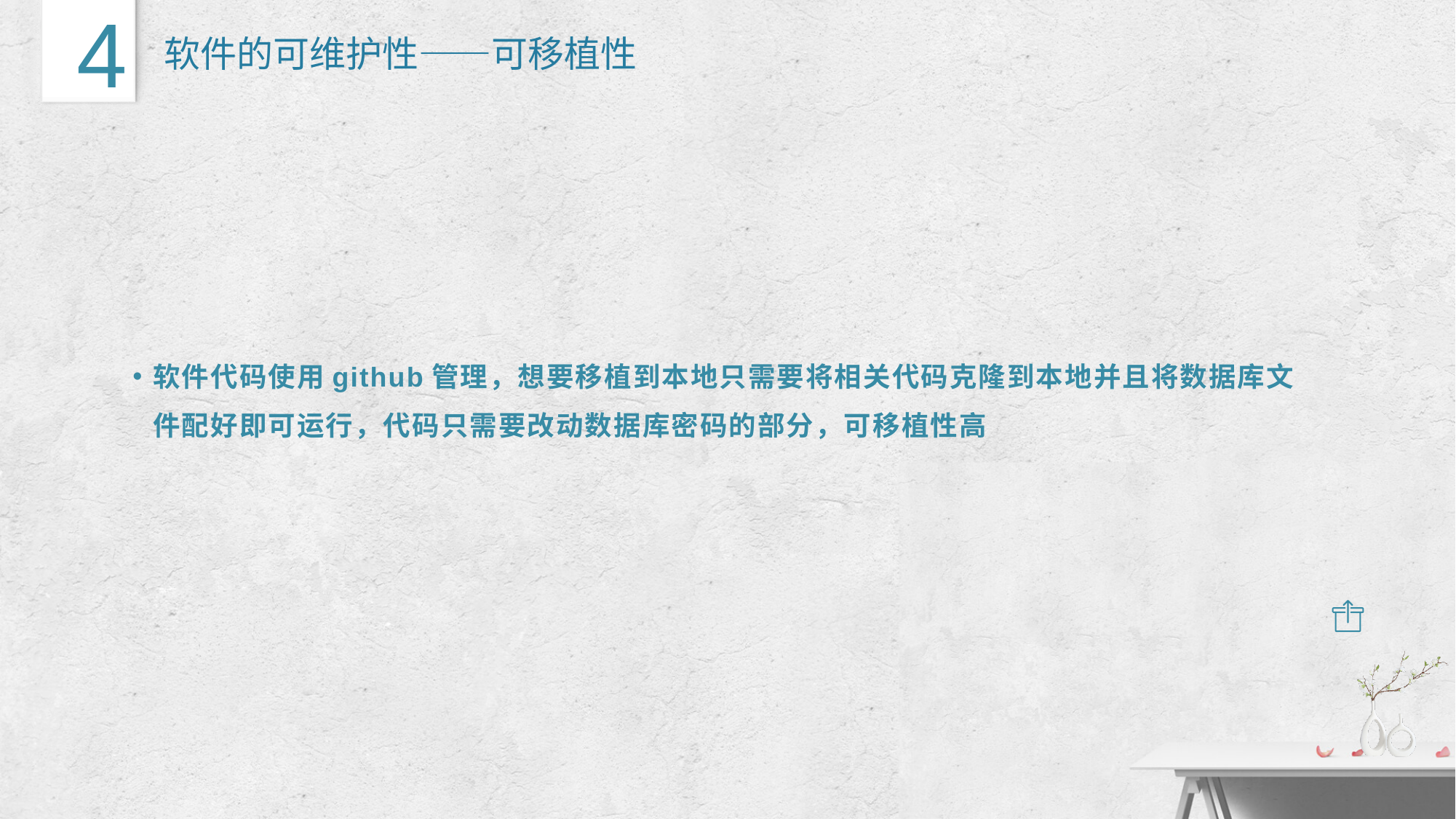

4
软件的可维护性——可移植性
软件代码使用github管理，想要移植到本地只需要将相关代码克隆到本地并且将数据库文件配好即可运行，代码只需要改动数据库密码的部分，可移植性高